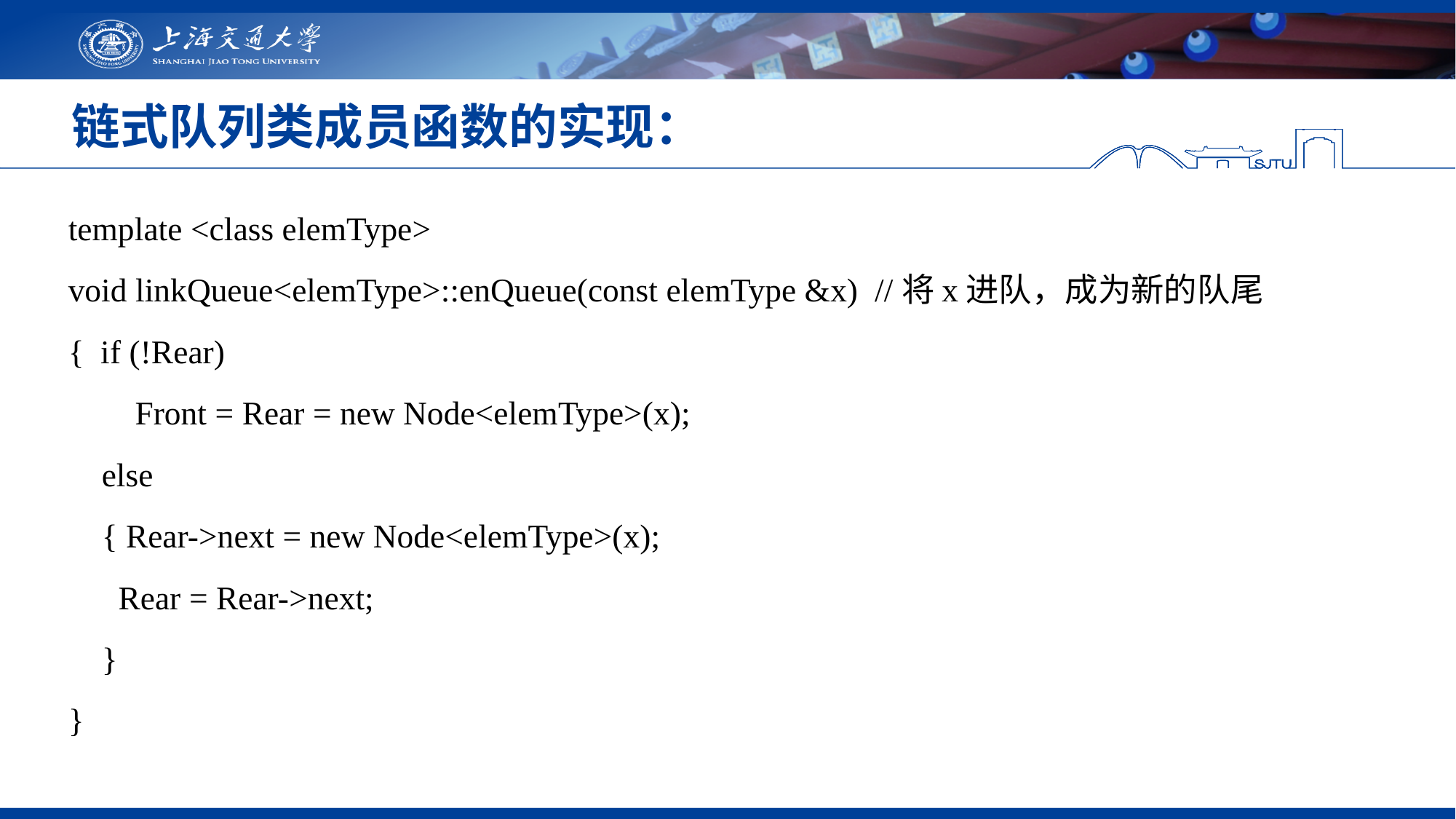

# 链式队列类成员函数的实现：
template <class elemType>
void linkQueue<elemType>::enQueue(const elemType &x)  //将x进队，成为新的队尾
{  if (!Rear)
        Front = Rear = new Node<elemType>(x);
    else
    { Rear->next = new Node<elemType>(x);
      Rear = Rear->next;
    }
}